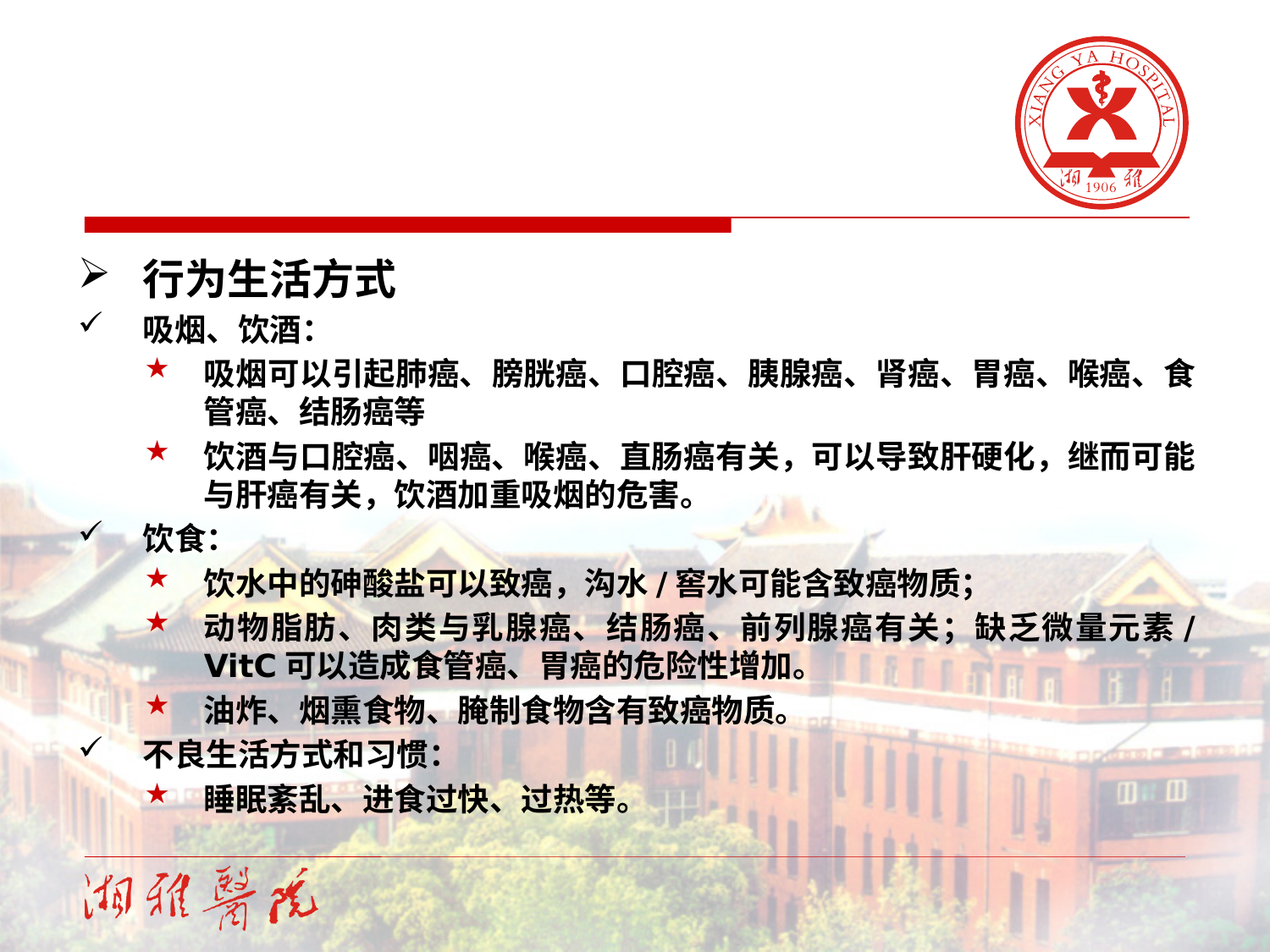

行为生活方式
吸烟、饮酒：
吸烟可以引起肺癌、膀胱癌、口腔癌、胰腺癌、肾癌、胃癌、喉癌、食管癌、结肠癌等
饮酒与口腔癌、咽癌、喉癌、直肠癌有关，可以导致肝硬化，继而可能与肝癌有关，饮酒加重吸烟的危害。
饮食：
饮水中的砷酸盐可以致癌，沟水/窖水可能含致癌物质；
动物脂肪、肉类与乳腺癌、结肠癌、前列腺癌有关；缺乏微量元素/VitC可以造成食管癌、胃癌的危险性增加。
油炸、烟熏食物、腌制食物含有致癌物质。
不良生活方式和习惯：
睡眠紊乱、进食过快、过热等。